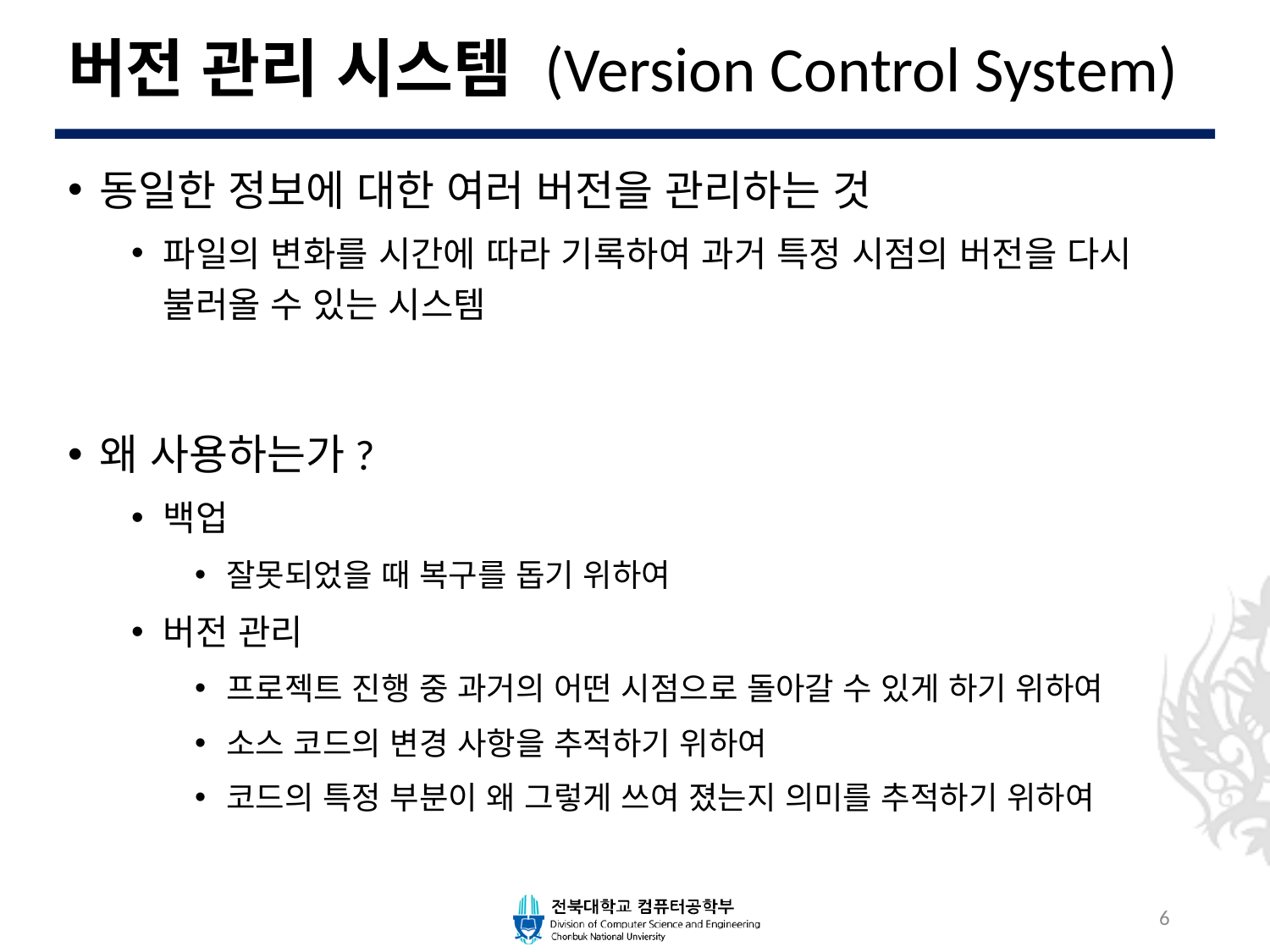

# 버전 관리 시스템 (Version Control System)
동일한 정보에 대한 여러 버전을 관리하는 것
파일의 변화를 시간에 따라 기록하여 과거 특정 시점의 버전을 다시 불러올 수 있는 시스템

왜 사용하는가?
백업
잘못되었을 때 복구를 돕기 위하여
버전 관리
프로젝트 진행 중 과거의 어떤 시점으로 돌아갈 수 있게 하기 위하여
소스 코드의 변경 사항을 추적하기 위하여
코드의 특정 부분이 왜 그렇게 쓰여 졌는지 의미를 추적하기 위하여
6